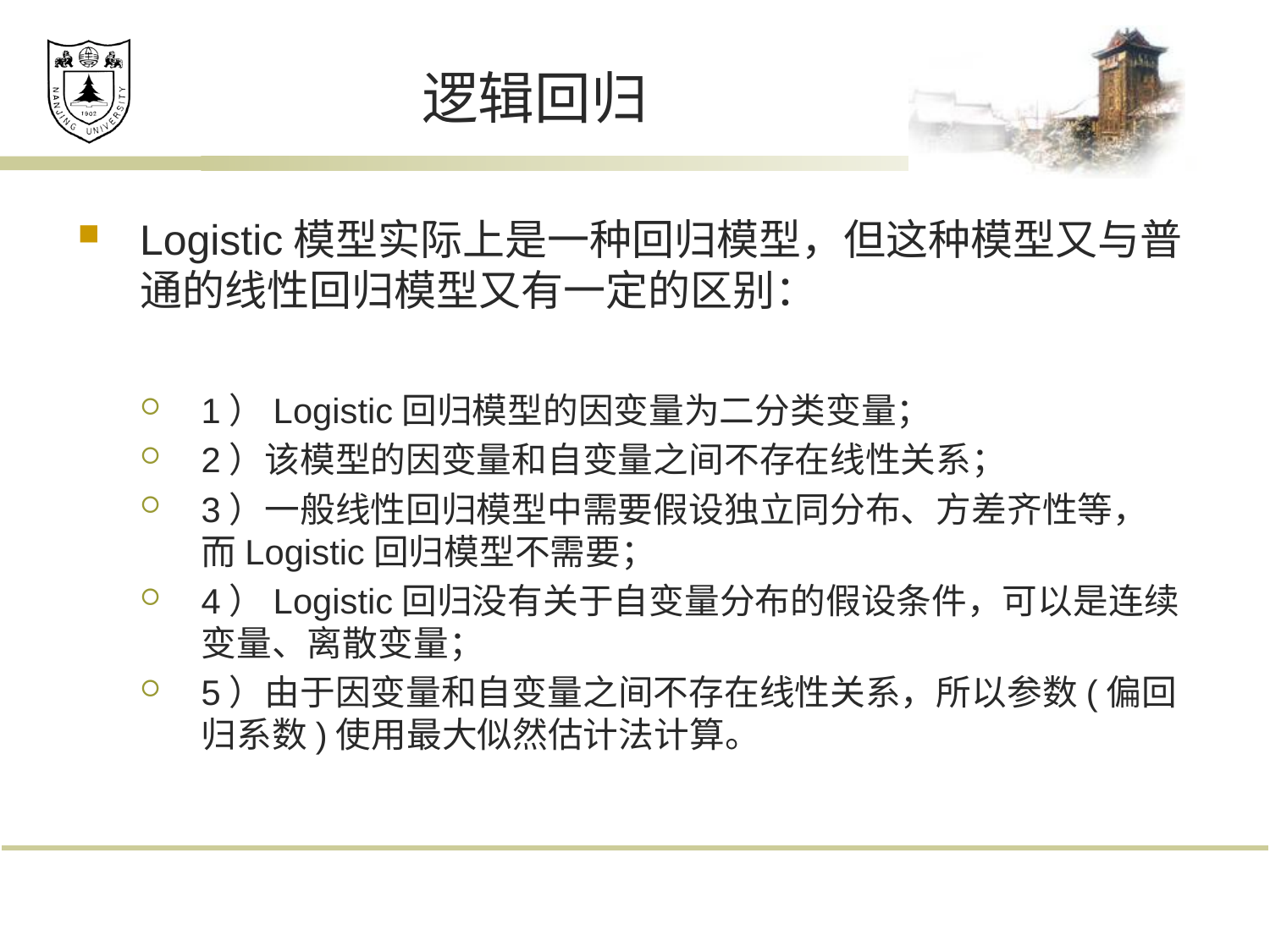

# 逻辑回归
Logistic模型实际上是一种回归模型，但这种模型又与普通的线性回归模型又有一定的区别：

1）Logistic回归模型的因变量为二分类变量；
2）该模型的因变量和自变量之间不存在线性关系；
3）一般线性回归模型中需要假设独立同分布、方差齐性等，而Logistic回归模型不需要；
4）Logistic回归没有关于自变量分布的假设条件，可以是连续变量、离散变量；
5）由于因变量和自变量之间不存在线性关系，所以参数(偏回归系数)使用最大似然估计法计算。